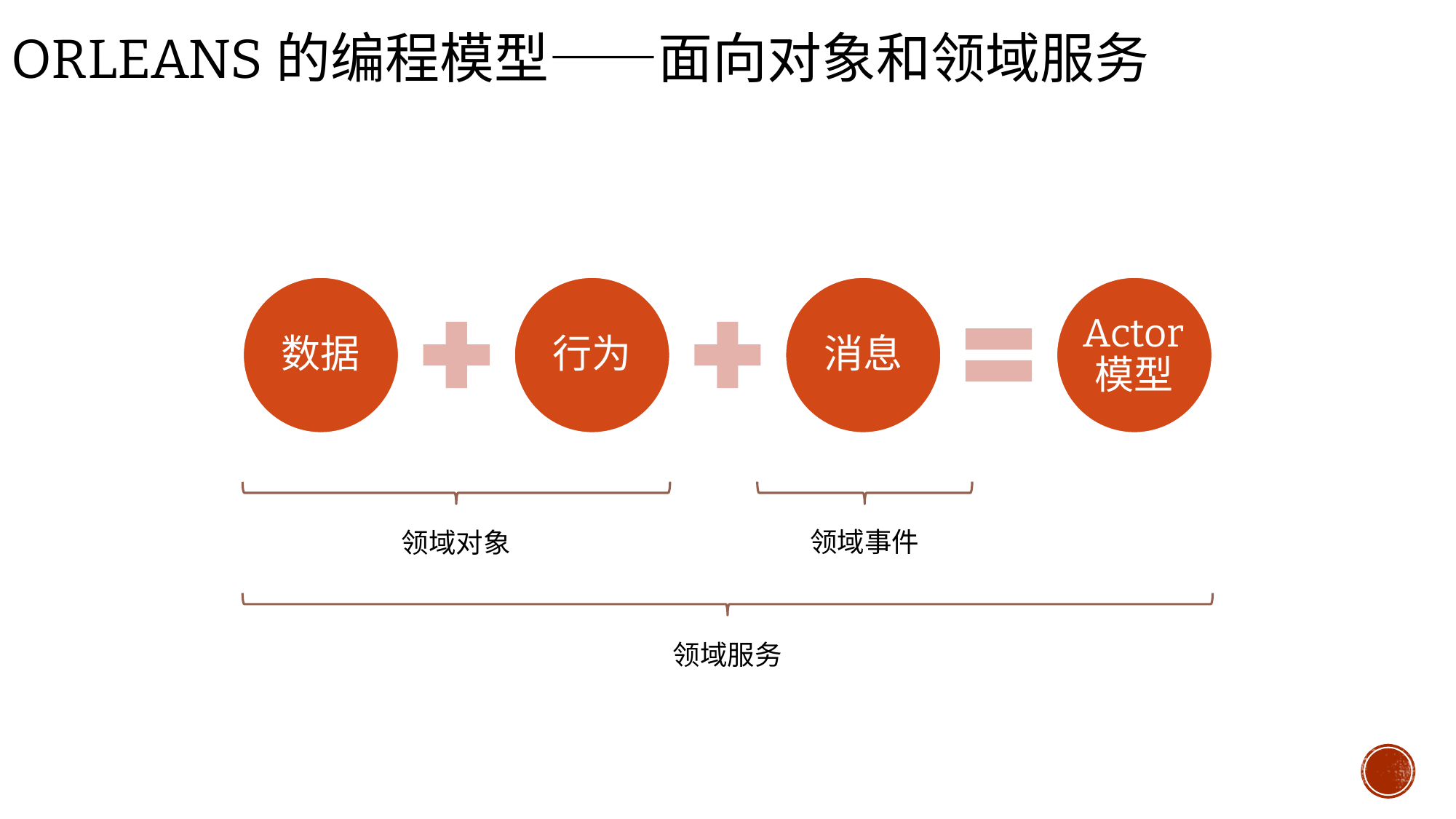

# Orleans的编程模型——面向对象和领域服务
数据

行为

消息

Actor模型

领域事件
领域对象
领域服务